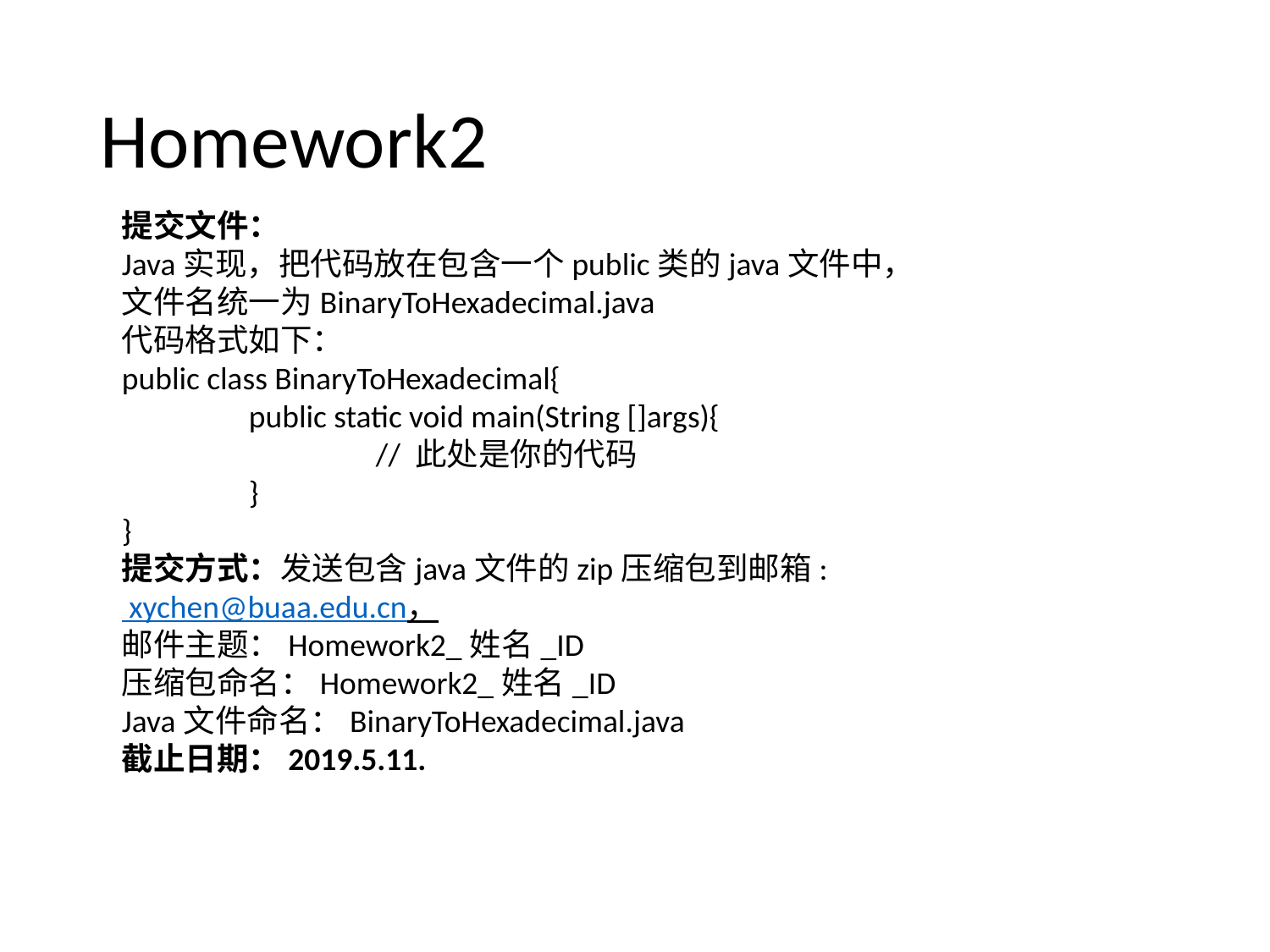

# Homework2
提交文件：
Java实现，把代码放在包含一个public类的java文件中，
文件名统一为BinaryToHexadecimal.java
代码格式如下：
public class BinaryToHexadecimal{
	public static void main(String []args){
		// 此处是你的代码
	}
}
提交方式：发送包含java文件的zip压缩包到邮箱: xychen@buaa.edu.cn，
邮件主题：Homework2_姓名_ID
压缩包命名：Homework2_姓名_ID
Java文件命名：BinaryToHexadecimal.java
截止日期：2019.5.11.